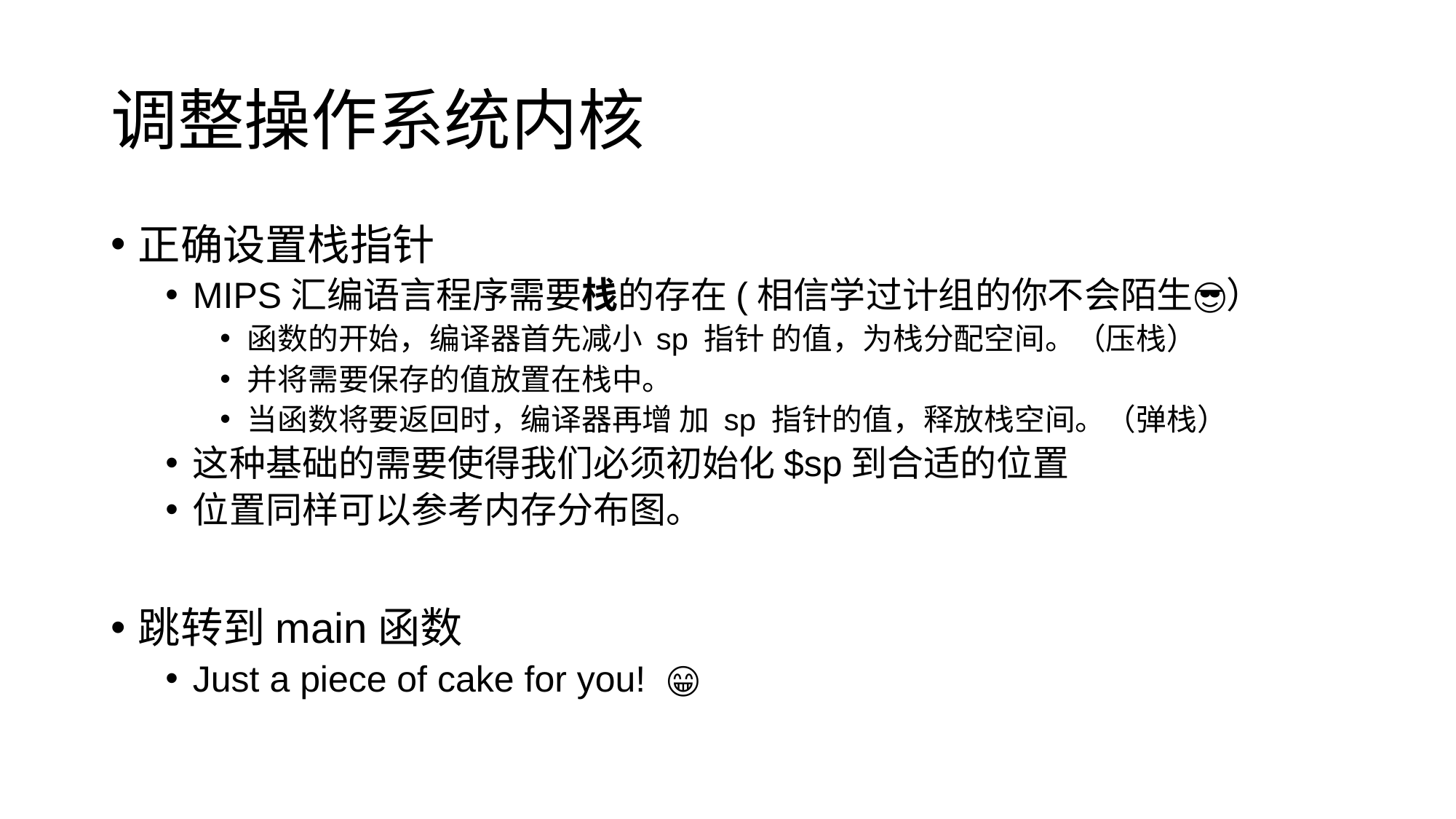

# 调整操作系统内核
正确设置栈指针
MIPS汇编语言程序需要栈的存在(相信学过计组的你不会陌生😎）
函数的开始，编译器首先减小 sp 指针 的值，为栈分配空间。（压栈）
并将需要保存的值放置在栈中。
当函数将要返回时，编译器再增 加 sp 指针的值，释放栈空间。（弹栈）
这种基础的需要使得我们必须初始化$sp到合适的位置
位置同样可以参考内存分布图。

跳转到main函数
Just a piece of cake for you!  😁